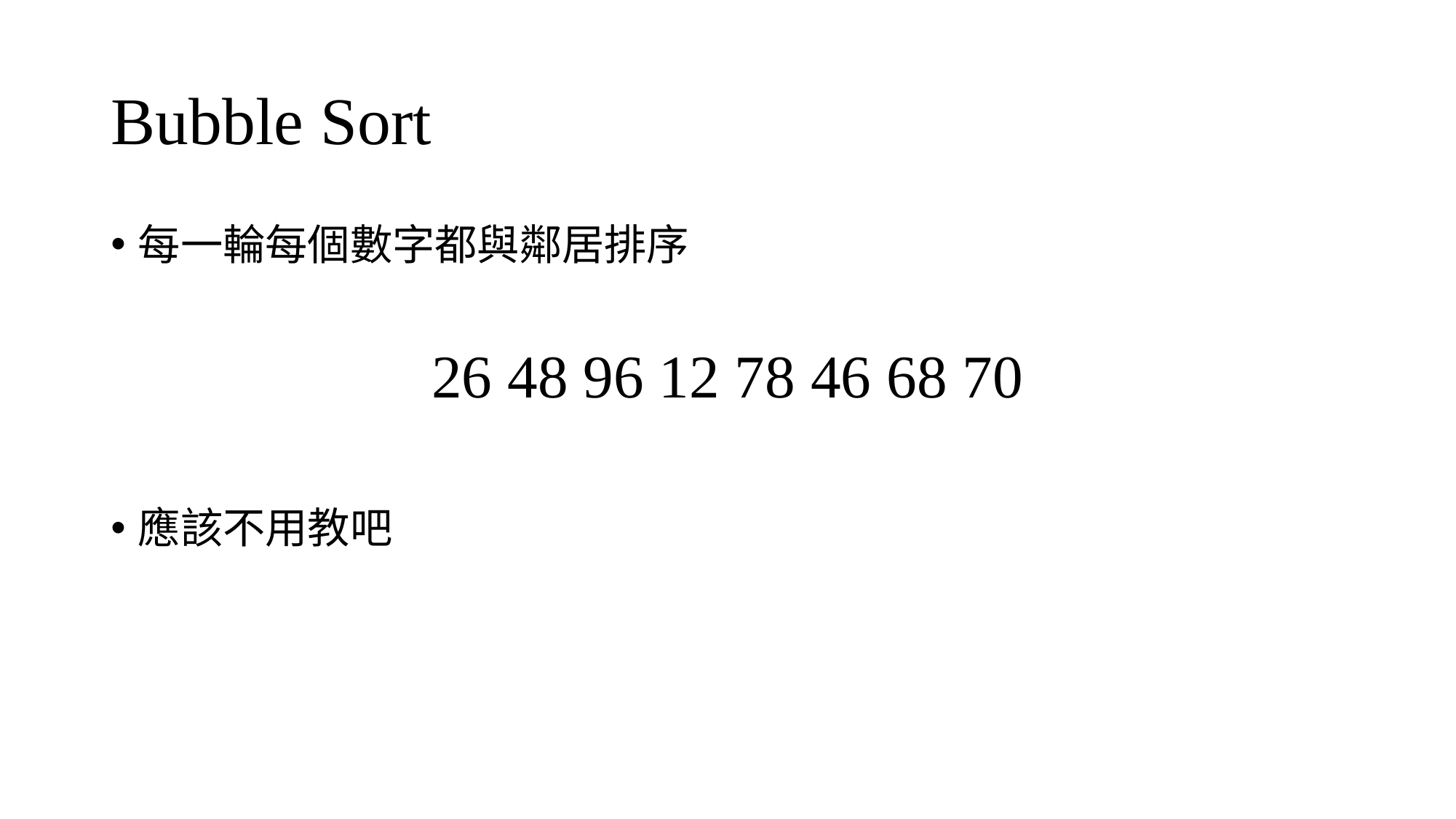

# Bubble Sort
每一輪每個數字都與鄰居排序

26 48 96 12 78 46 68 70

應該不用教吧